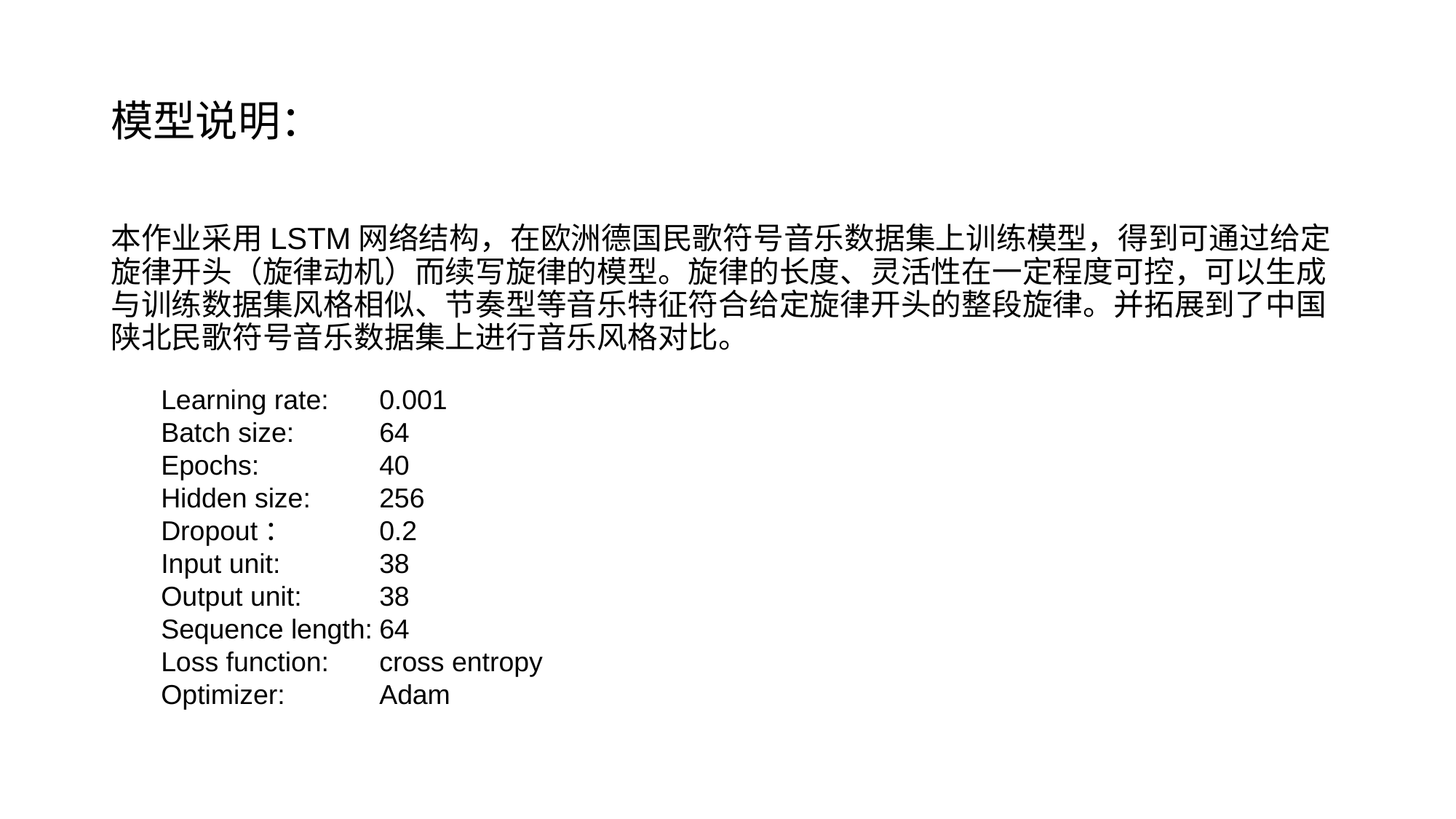

# 模型说明：
本作业采用LSTM网络结构，在欧洲德国民歌符号音乐数据集上训练模型，得到可通过给定旋律开头（旋律动机）而续写旋律的模型。旋律的长度、灵活性在一定程度可控，可以生成与训练数据集风格相似、节奏型等音乐特征符合给定旋律开头的整段旋律。并拓展到了中国陕北民歌符号音乐数据集上进行音乐风格对比。

Learning rate: 	0.001
Batch size:	64
Epochs:		40
Hidden size:	256
Dropout：	0.2
Input unit:	38
Output unit:	38
Sequence length:	64
Loss function:	cross entropy
Optimizer:	Adam